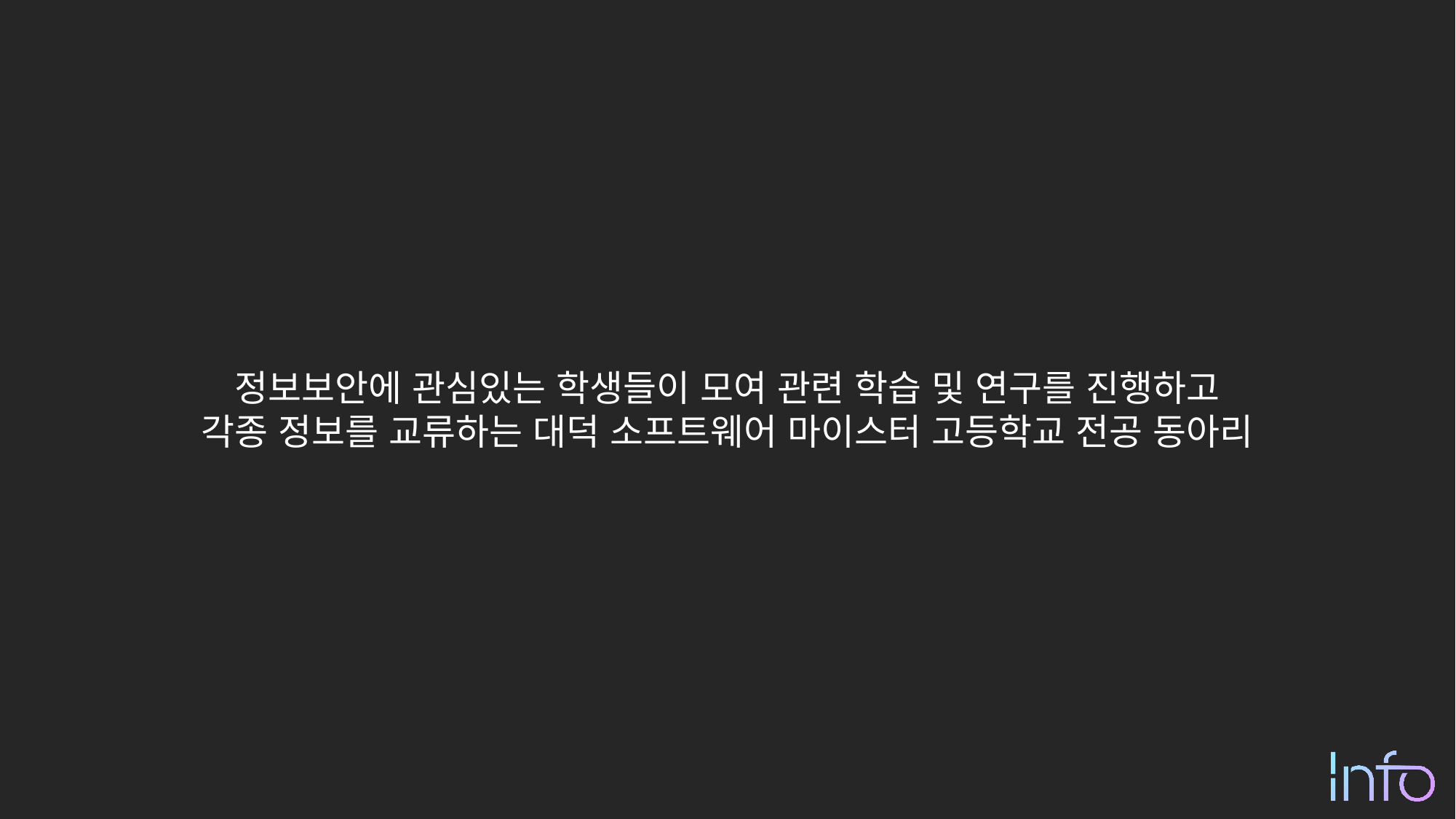

정보보안에 관심있는 학생들이 모여 관련 학습 및 연구를 진행하고
각종 정보를 교류하는 대덕 소프트웨어 마이스터 고등학교 전공 동아리